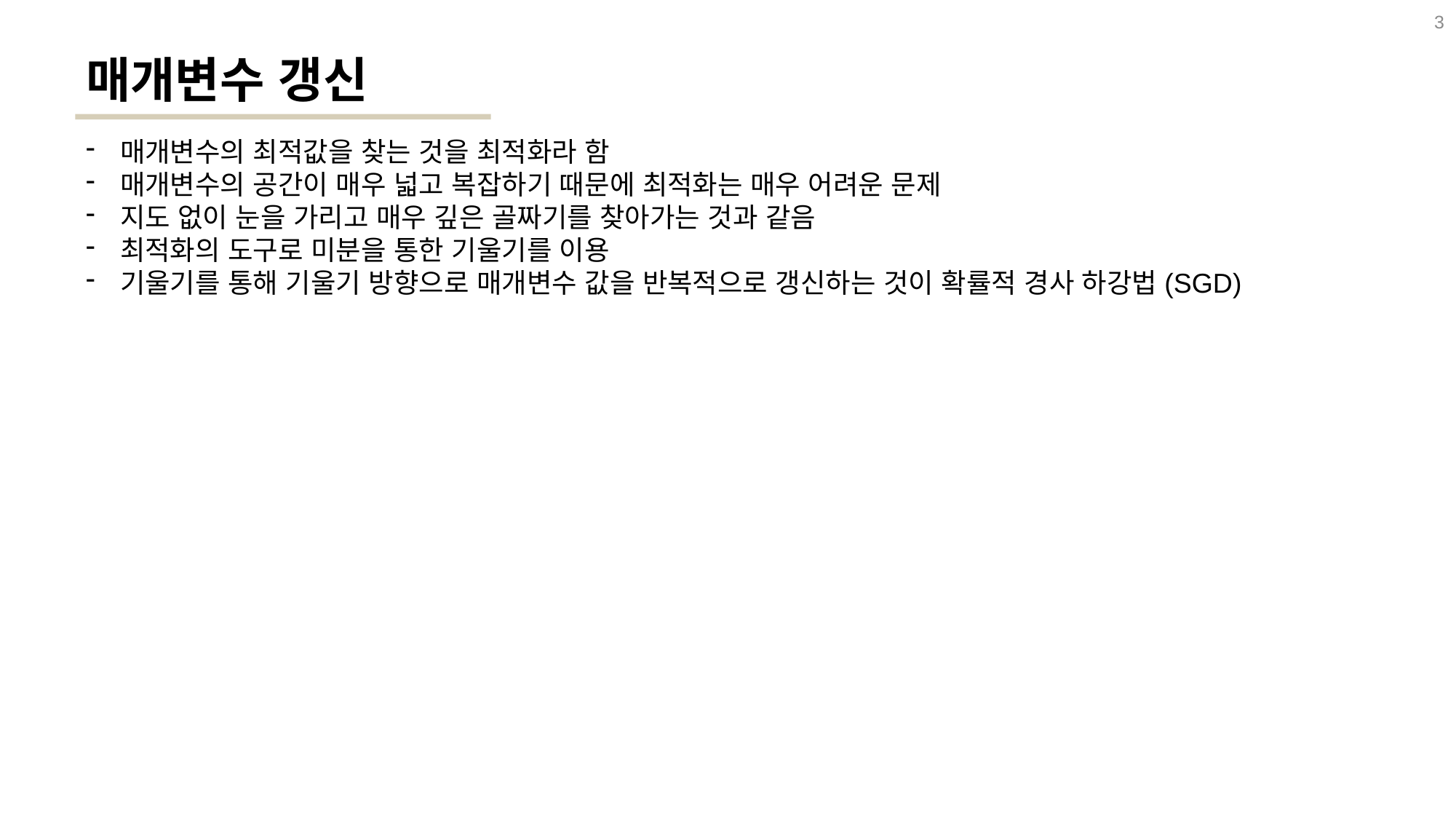

3
매개변수 갱신

매개변수의 최적값을 찾는 것을 최적화라 함
매개변수의 공간이 매우 넓고 복잡하기 때문에 최적화는 매우 어려운 문제
지도 없이 눈을 가리고 매우 깊은 골짜기를 찾아가는 것과 같음
최적화의 도구로 미분을 통한 기울기를 이용
기울기를 통해 기울기 방향으로 매개변수 값을 반복적으로 갱신하는 것이 확률적 경사 하강법(SGD)